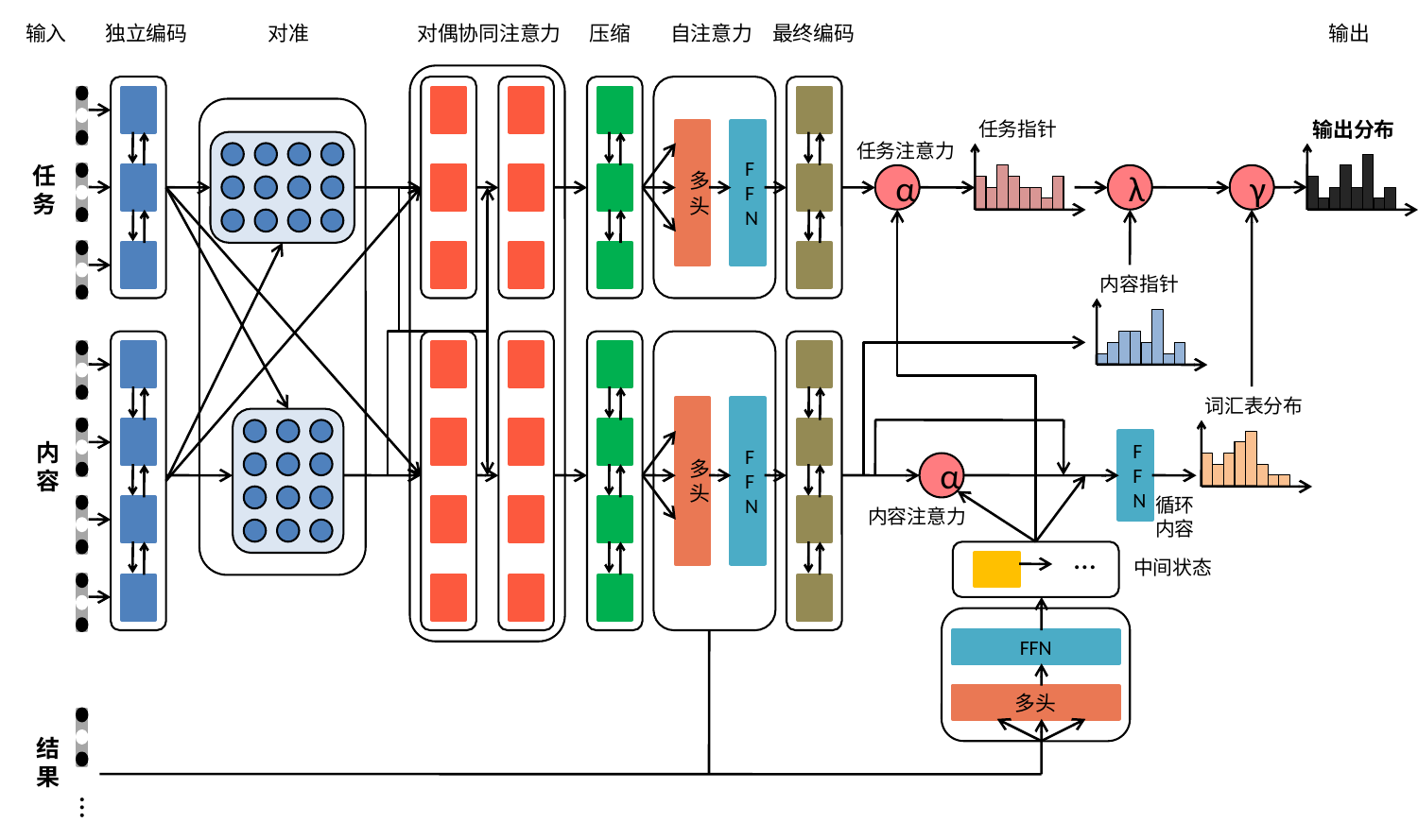

输入
独立编码
对准
对偶协同注意力
压缩
自注意力
最终编码
输出

任务指针
输出分布

多头
FFN

任务注意力

任
务

α

λ
γ

内容指针

词汇表分布

多头
FFN

内
容
FFN

α

循环
内容
内容注意力

 …

中间状态

FFN

多头

结
果

 …